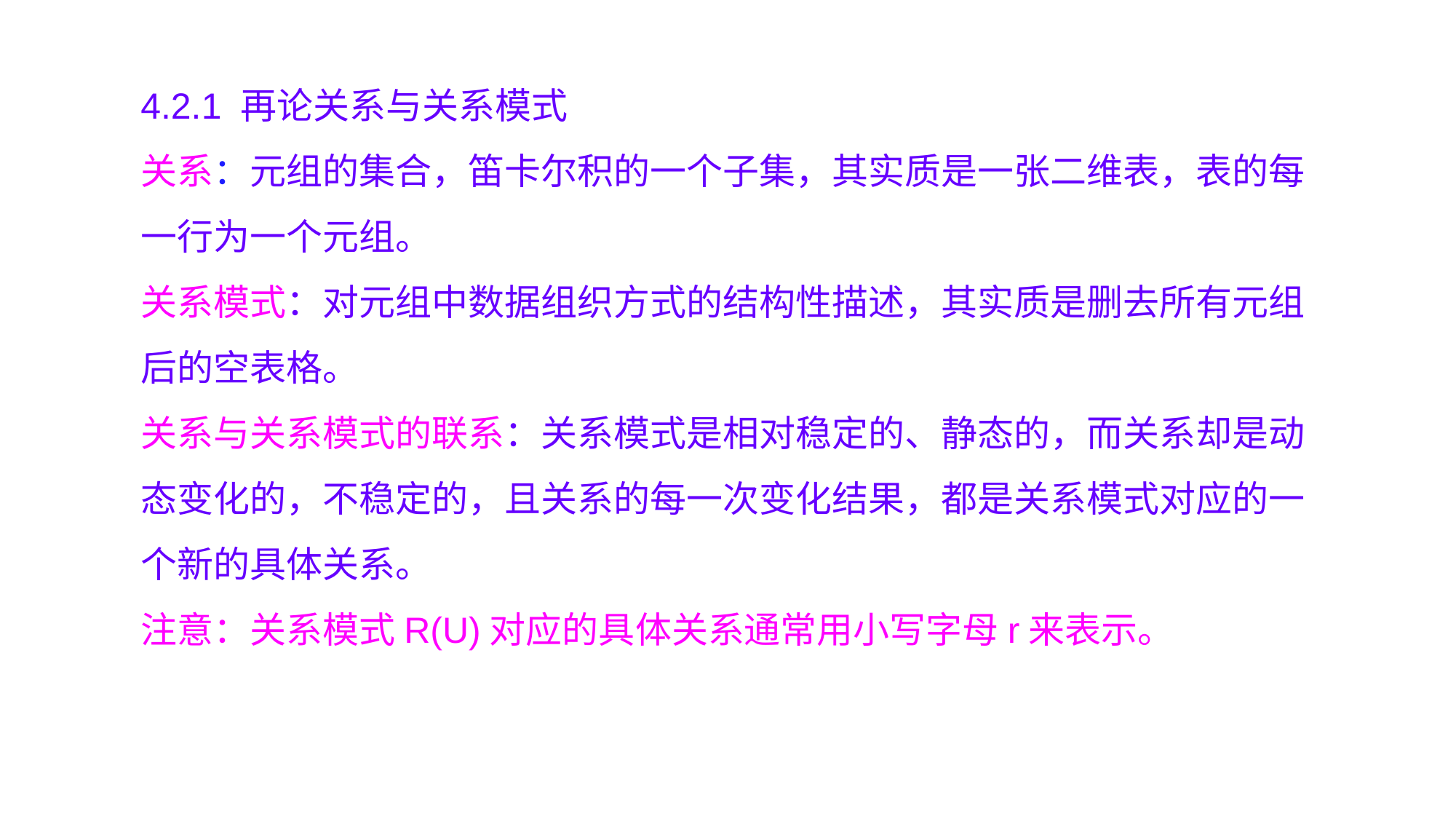

4.2.1 再论关系与关系模式
关系：元组的集合，笛卡尔积的一个子集，其实质是一张二维表，表的每一行为一个元组。
关系模式：对元组中数据组织方式的结构性描述，其实质是删去所有元组后的空表格。
关系与关系模式的联系：关系模式是相对稳定的、静态的，而关系却是动态变化的，不稳定的，且关系的每一次变化结果，都是关系模式对应的一个新的具体关系。
注意：关系模式R(U)对应的具体关系通常用小写字母r来表示。